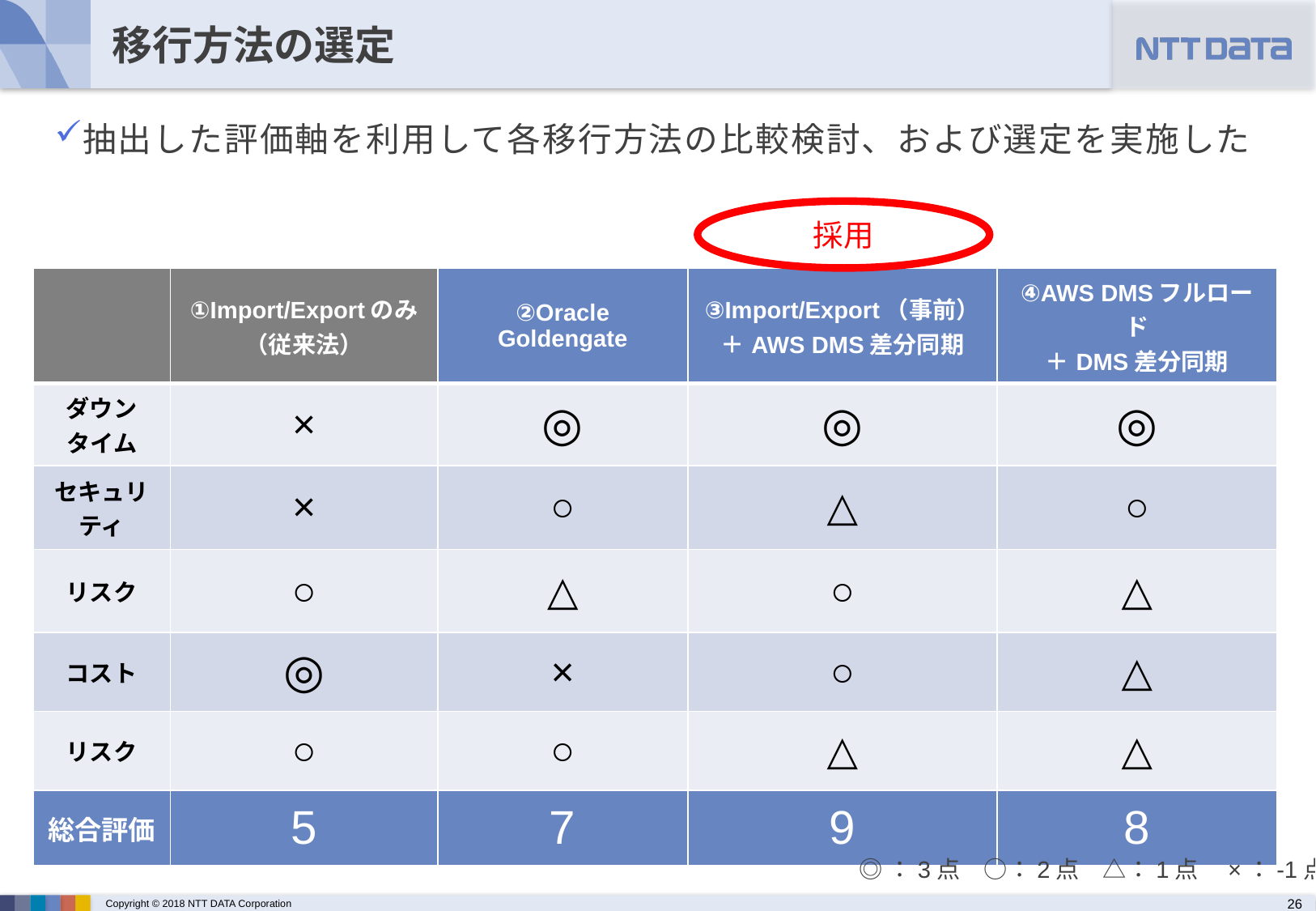

# 移行方法の選定
抽出した評価軸を利用して各移行方法の比較検討、および選定を実施した

採用
|  | ①Import/Exportのみ （従来法） | ②Oracle Goldengate | ③Import/Export（事前） ＋AWS DMS差分同期 | ④AWS DMSフルロード ＋DMS差分同期 |
| --- | --- | --- | --- | --- |
| ダウン タイム | × | ◎ | ◎ | ◎ |
| セキュリティ | × | ○ | △ | ○ |
| リスク | ○ | △ | ○ | △ |
| コスト | ◎ | × | ○ | △ |
| リスク | ○ | ○ | △ | △ |
| 総合評価 | 5 | 7 | 9 | 8 |
移行作業時のサイト停止時間に与える影響を評価。
①についても最小化する手段を検討する。
移行作業時のデータ漏洩のリスクなどを考慮する。
人手が加わるボリューム、中間データの発生、NWの安全性などを評価。
現行GDSへの影響懸念、障害発生時の検知・リカバリ方法、移行の完全性の確認
などの観点でリスクを評価。
採
製品のライセンス費用＋事前準備、本番作業などの
工数を評価。
①～④の中で最適な移行方法を総合的に評価する。
⇒ 評価結果を元にFR様と協議し、最終的な移行計画を作成。
◎：3点　○：2点　△：1点　×：-1点